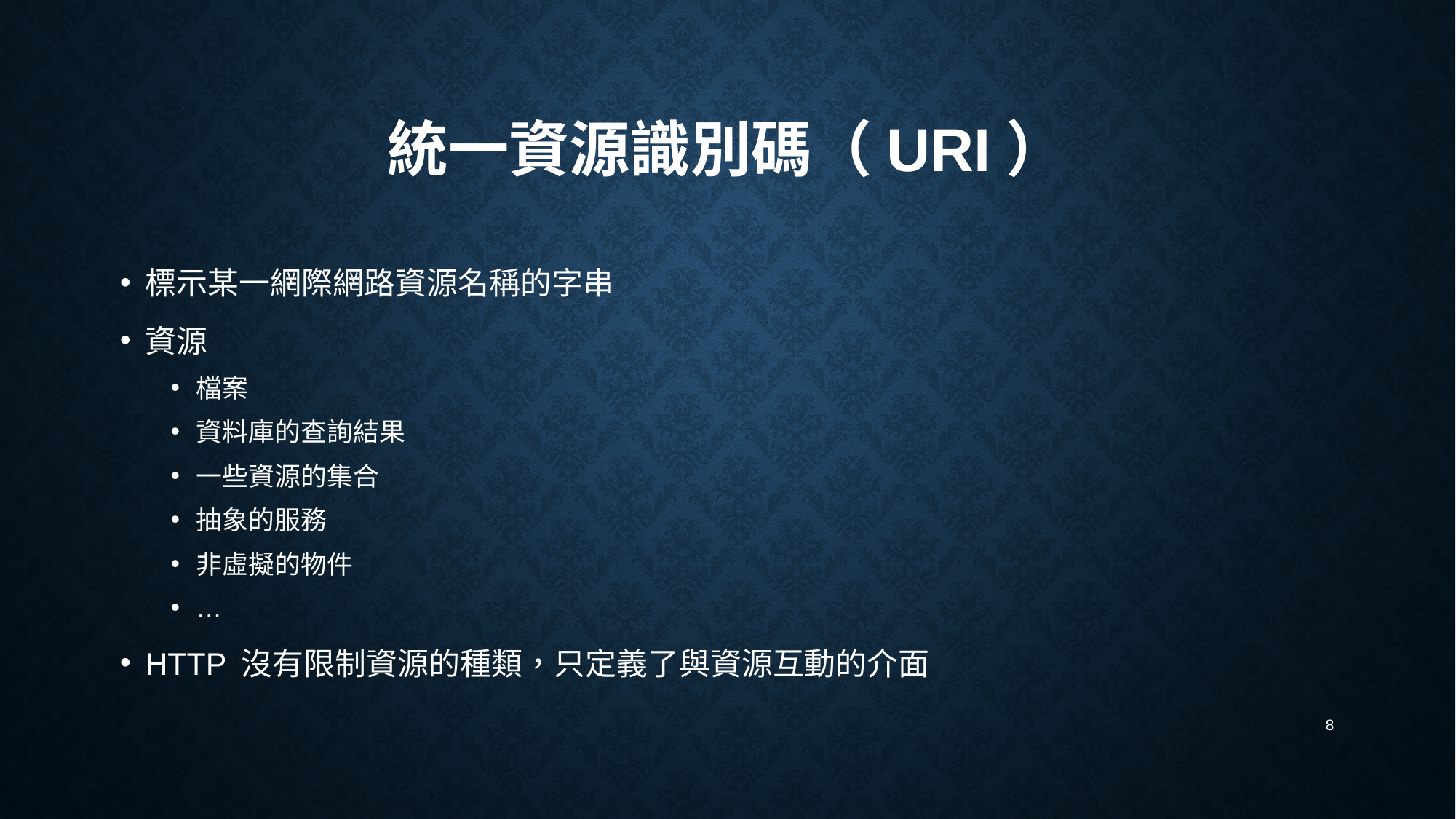

# 統一資源識別碼（URI）
標示某一網際網路資源名稱的字串
資源
檔案
資料庫的查詢結果
一些資源的集合
抽象的服務
非虛擬的物件
…
HTTP 沒有限制資源的種類，只定義了與資源互動的介面
8